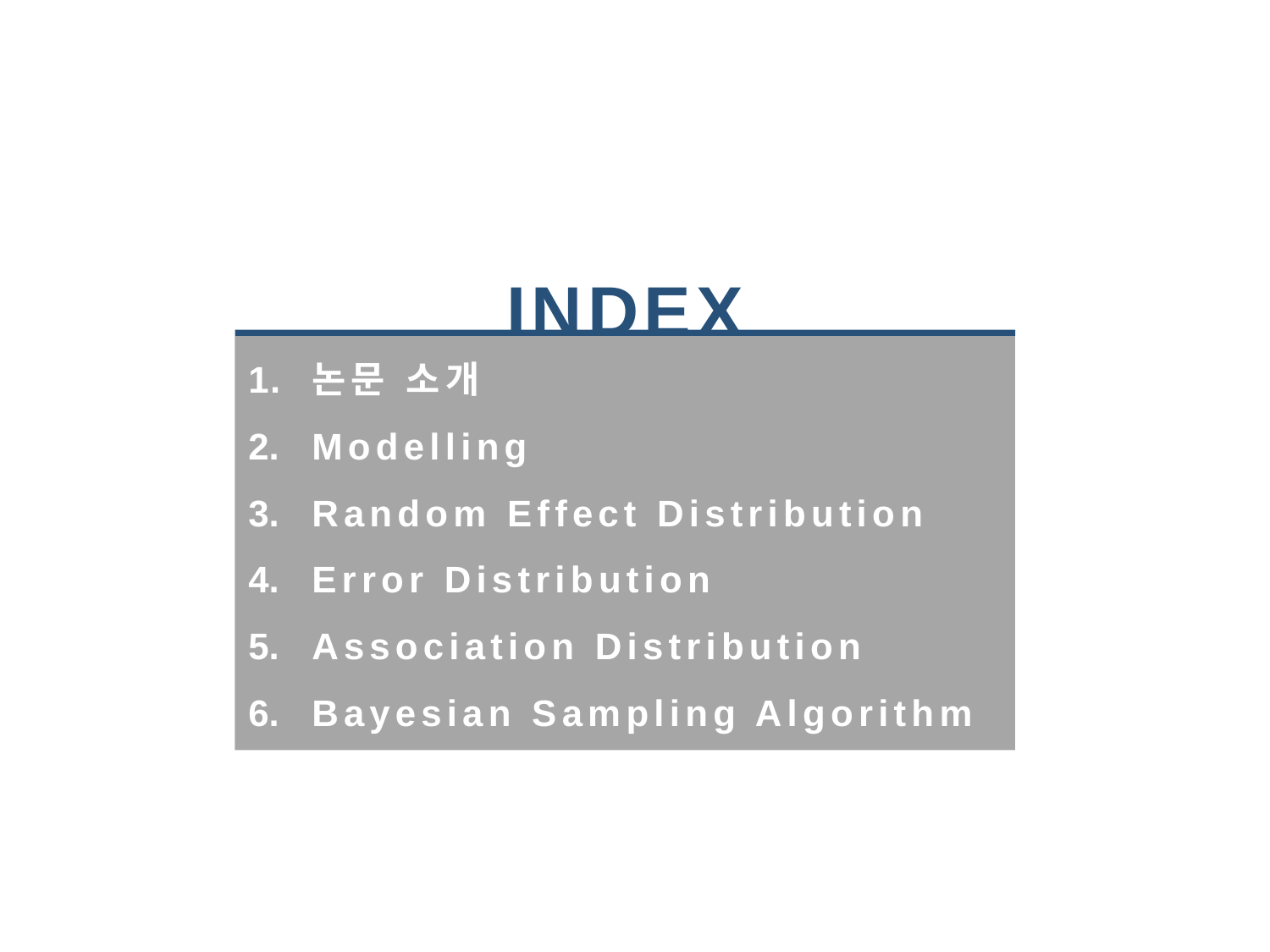

INDEX
논문 소개
Modelling
Random Effect Distribution
Error Distribution
Association Distribution
Bayesian Sampling Algorithm